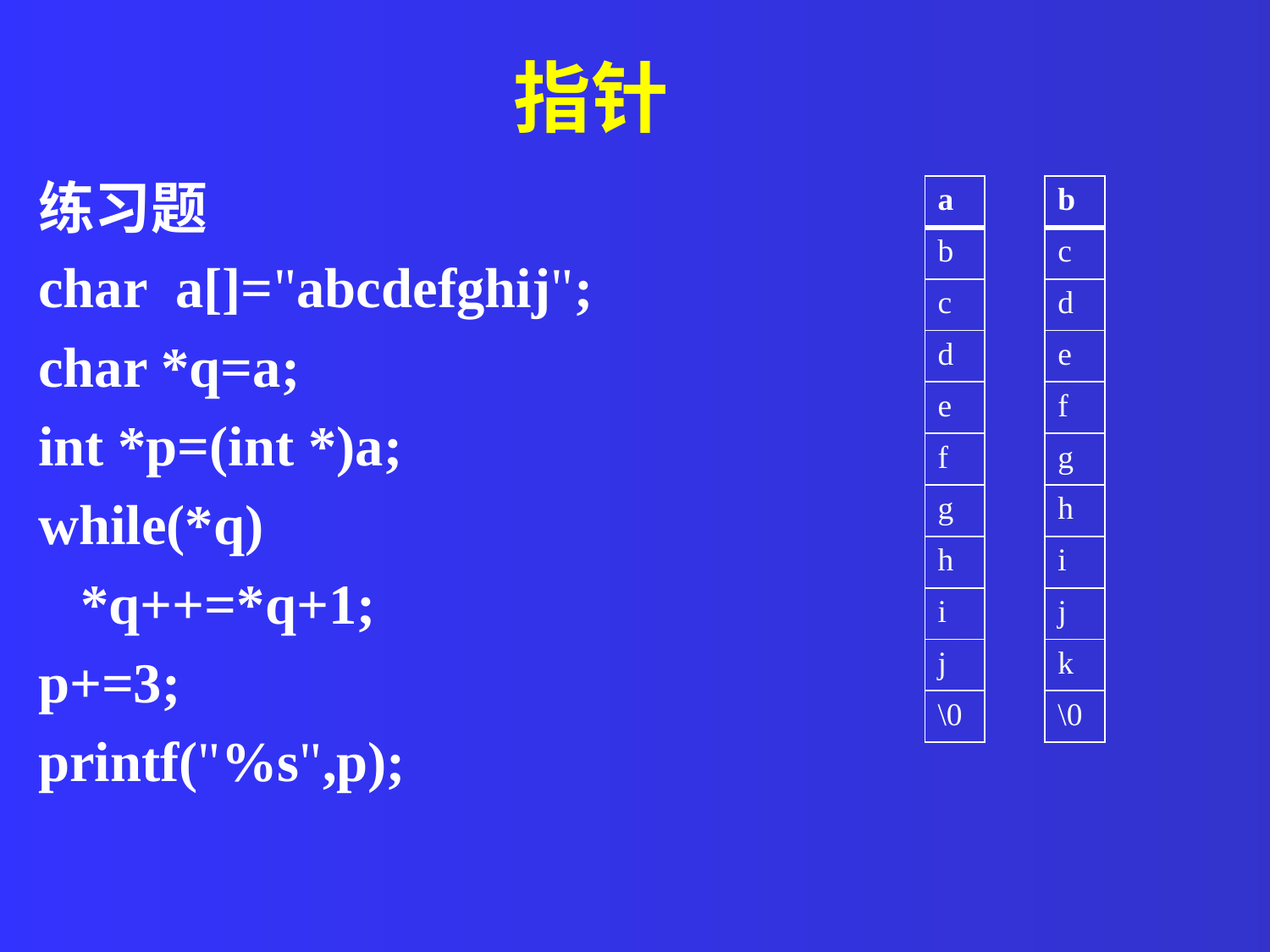

指针
练习题
char  a[]="abcdefghij";
char *q=a;
int *p=(int *)a;
while(*q)
   *q++=*q+1;
p+=3;
printf("%s",p);
| a |
| --- |
| b |
| c |
| d |
| e |
| f |
| g |
| h |
| i |
| j |
| \0 |
| b |
| --- |
| c |
| d |
| e |
| f |
| g |
| h |
| i |
| j |
| k |
| \0 |